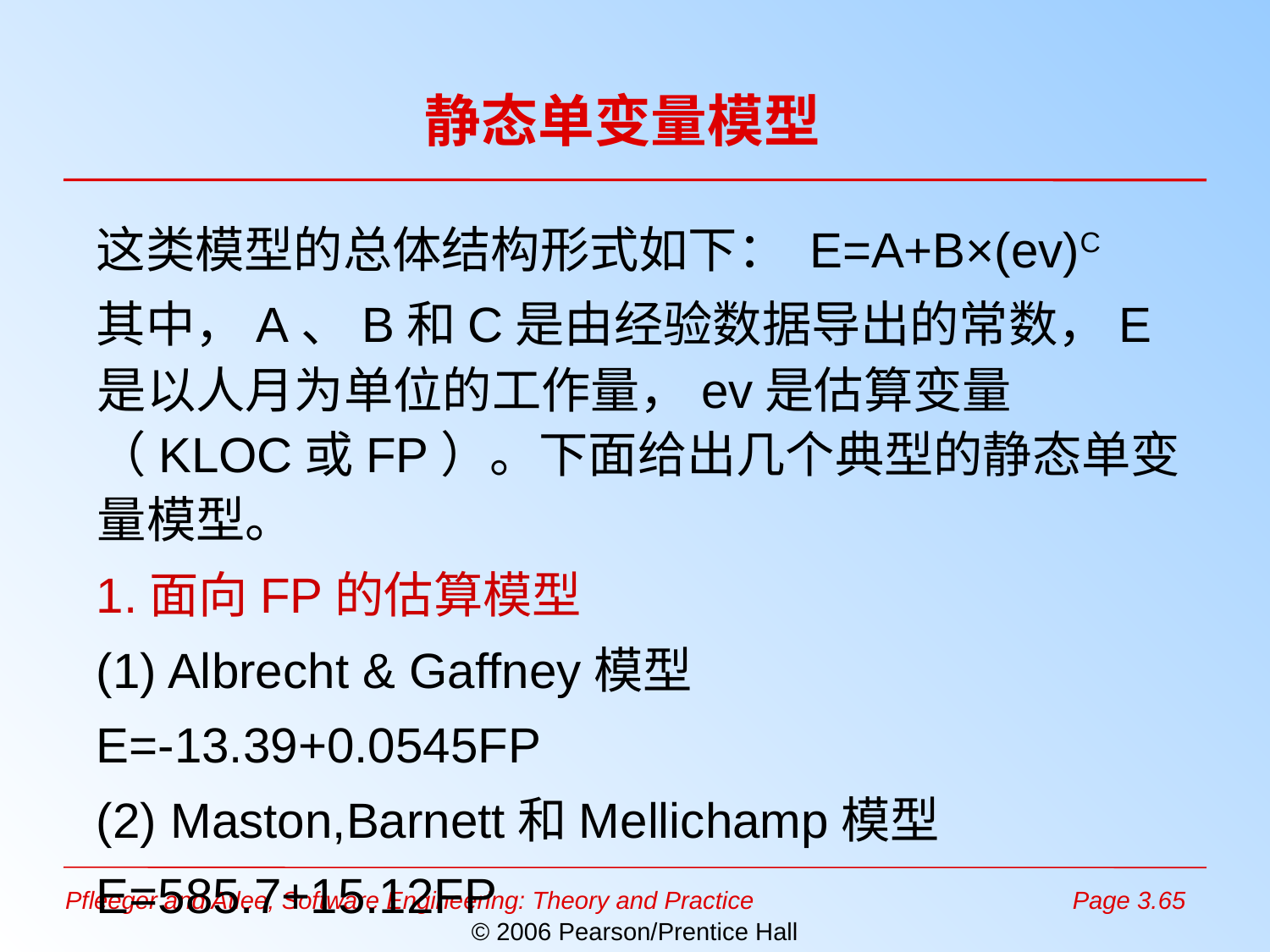

# 静态单变量模型
这类模型的总体结构形式如下： E=A+B×(ev)C
其中，A、B和C是由经验数据导出的常数，E是以人月为单位的工作量，ev是估算变量（KLOC或FP）。下面给出几个典型的静态单变量模型。
1.面向FP的估算模型
(1) Albrecht & Gaffney模型
E=-13.39+0.0545FP
(2) Maston,Barnett和Mellichamp模型
E=585.7+15.12FP